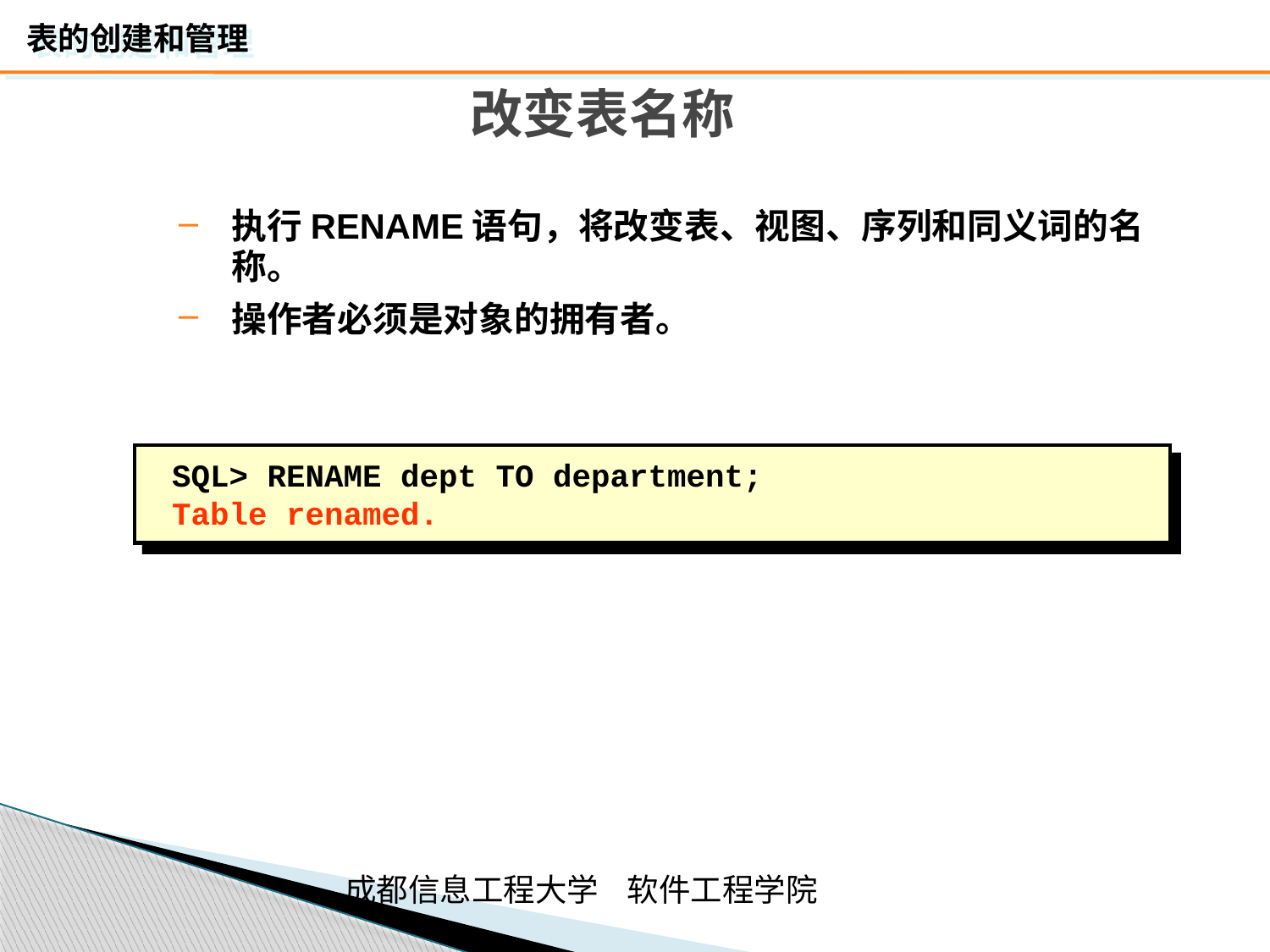

# 改变表名称
执行RENAME语句，将改变表、视图、序列和同义词的名称。
操作者必须是对象的拥有者。

SQL> RENAME dept TO department;
Table renamed.